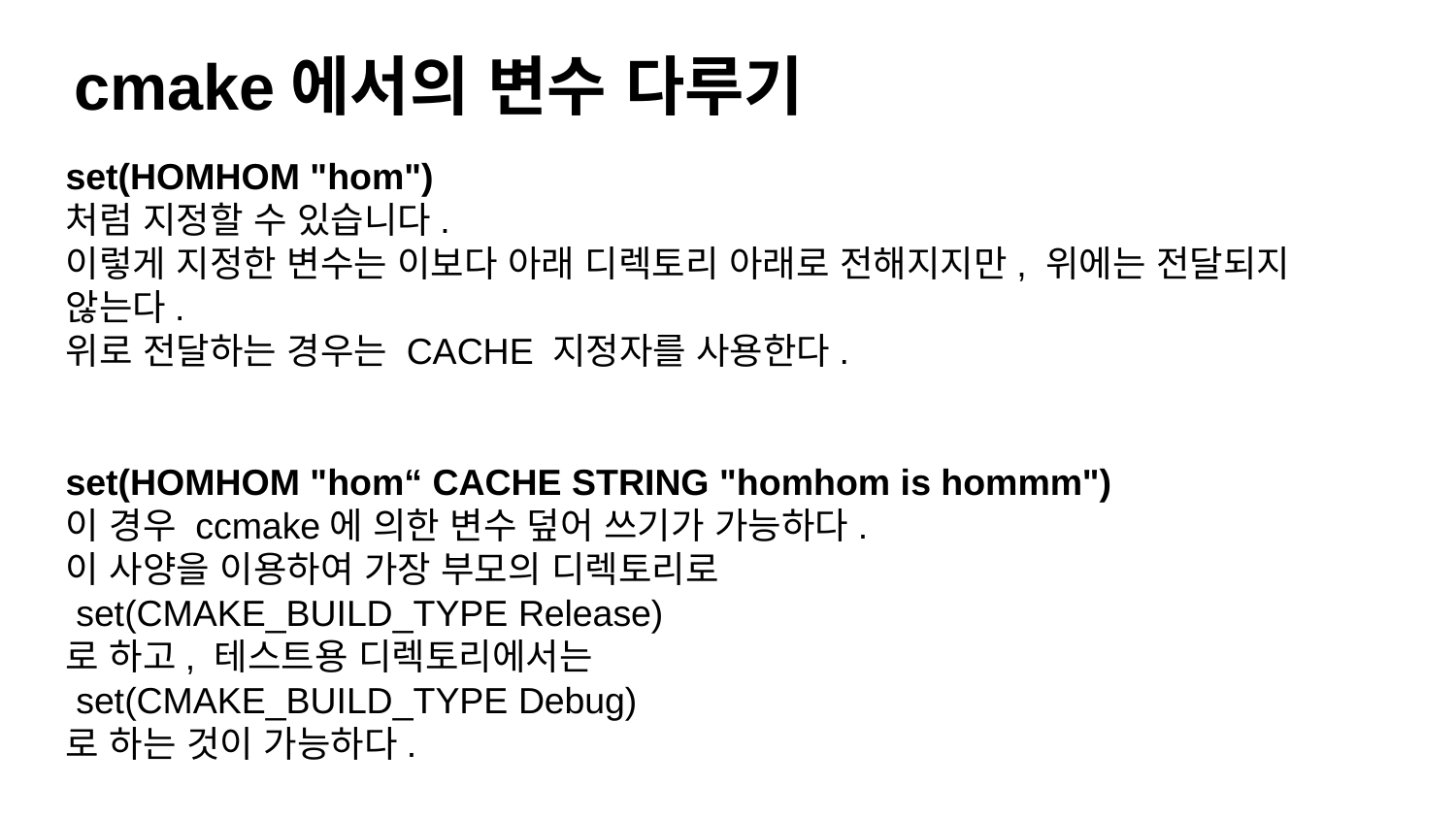

cmake에서의 변수 다루기
set(HOMHOM "hom")
처럼 지정할 수 있습니다.
이렇게 지정한 변수는 이보다 아래 디렉토리 아래로 전해지지만, 위에는 전달되지 않는다.
위로 전달하는 경우는 CACHE 지정자를 사용한다.

set(HOMHOM "hom“ CACHE STRING "homhom is hommm")
이 경우 ccmake에 의한 변수 덮어 쓰기가 가능하다.
이 사양을 이용하여 가장 부모의 디렉토리로
 set(CMAKE_BUILD_TYPE Release)
로 하고, 테스트용 디렉토리에서는
 set(CMAKE_BUILD_TYPE Debug)
로 하는 것이 가능하다.